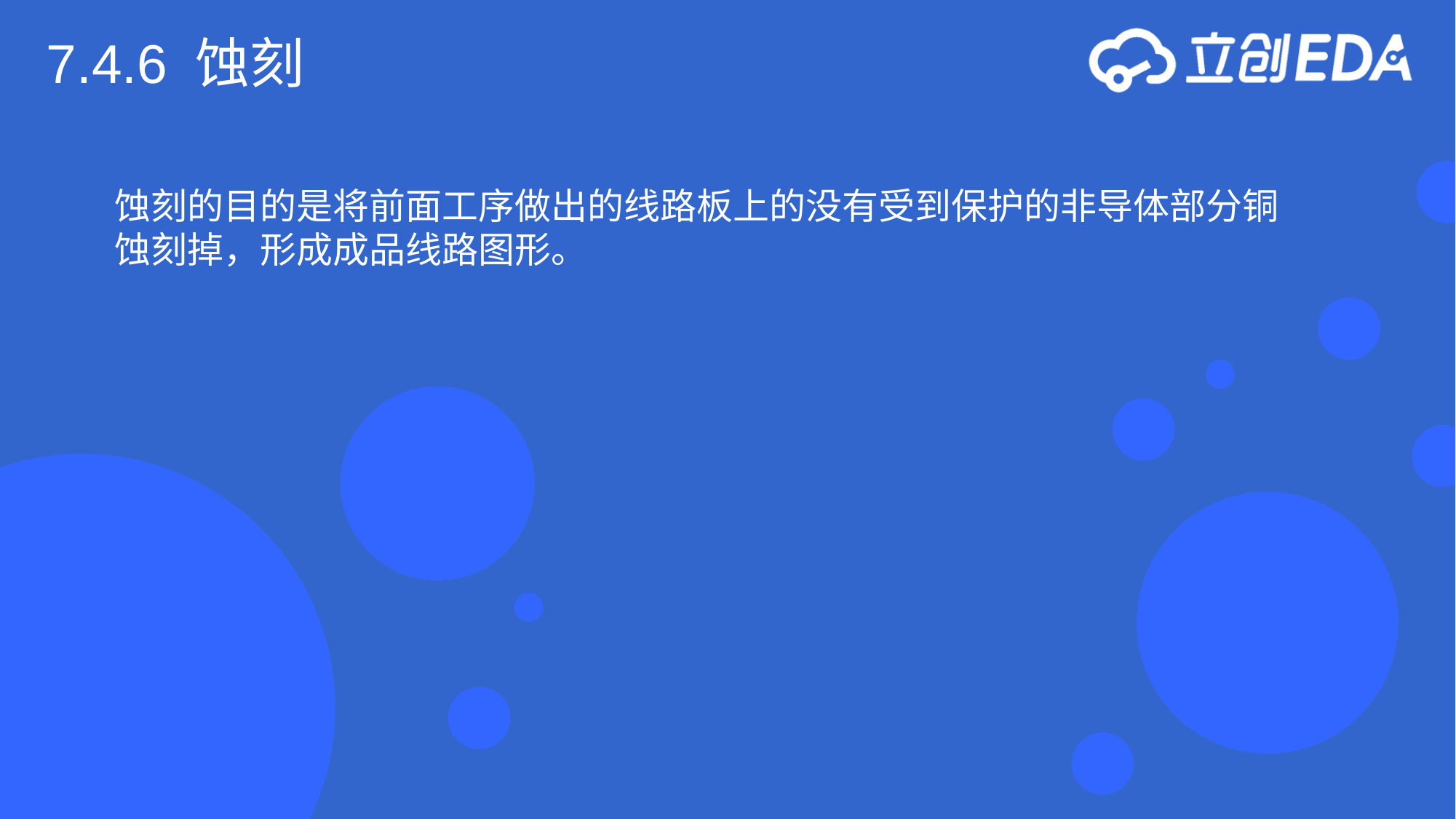

7.4.6 蚀刻
蚀刻的目的是将前面工序做出的线路板上的没有受到保护的非导体部分铜蚀刻掉，形成成品线路图形。